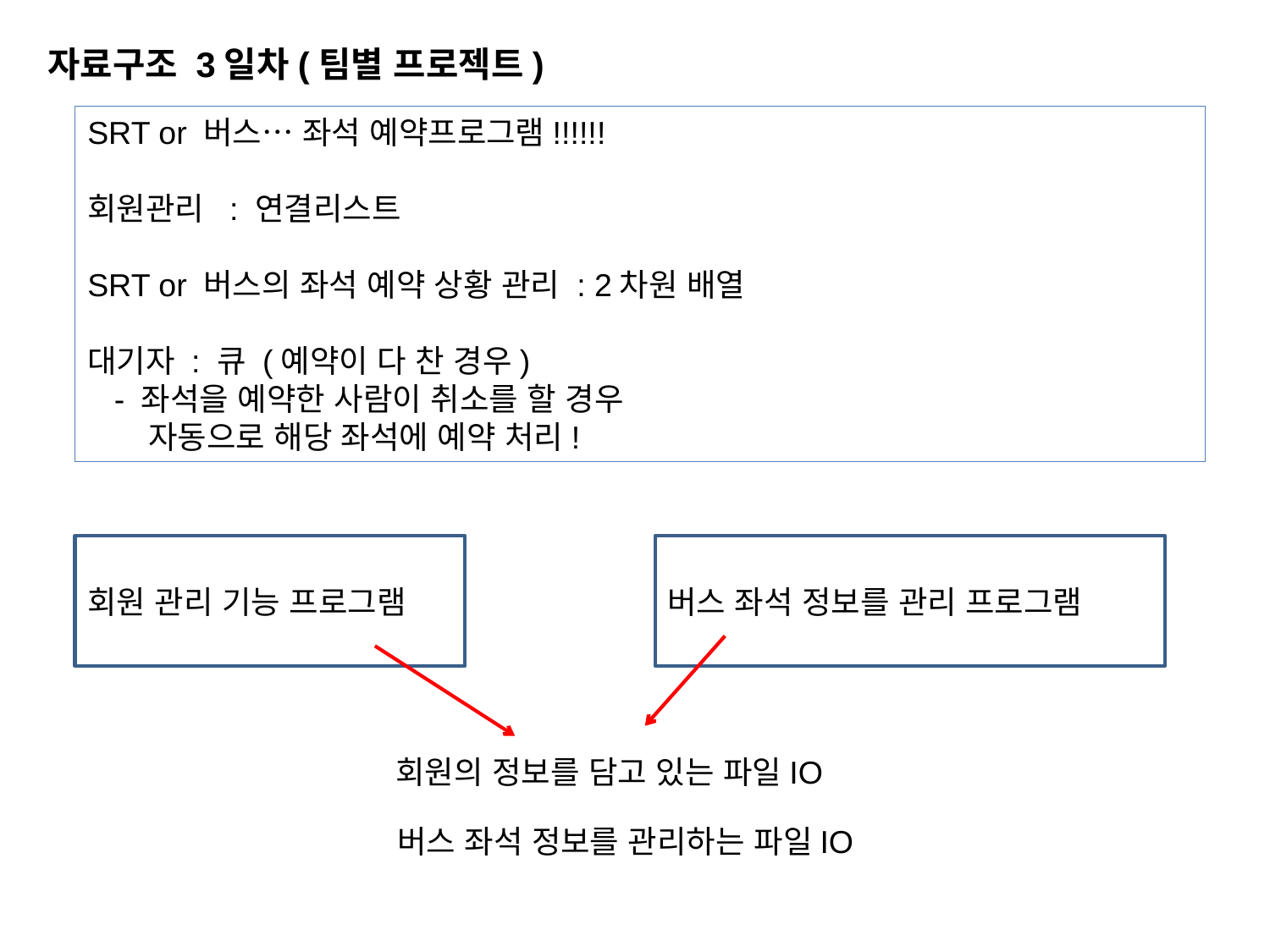

자료구조 3일차(팀별 프로젝트)
SRT or 버스… 좌석 예약프로그램!!!!!!

회원관리  : 연결리스트

SRT or 버스의 좌석 예약 상황 관리 : 2차원 배열

대기자 : 큐 (예약이 다 찬 경우)
   - 좌석을 예약한 사람이 취소를 할 경우
      자동으로 해당 좌석에 예약 처리!
회원 관리 기능 프로그램
버스 좌석 정보를 관리 프로그램
회원의 정보를 담고 있는 파일IO
버스 좌석 정보를 관리하는 파일IO